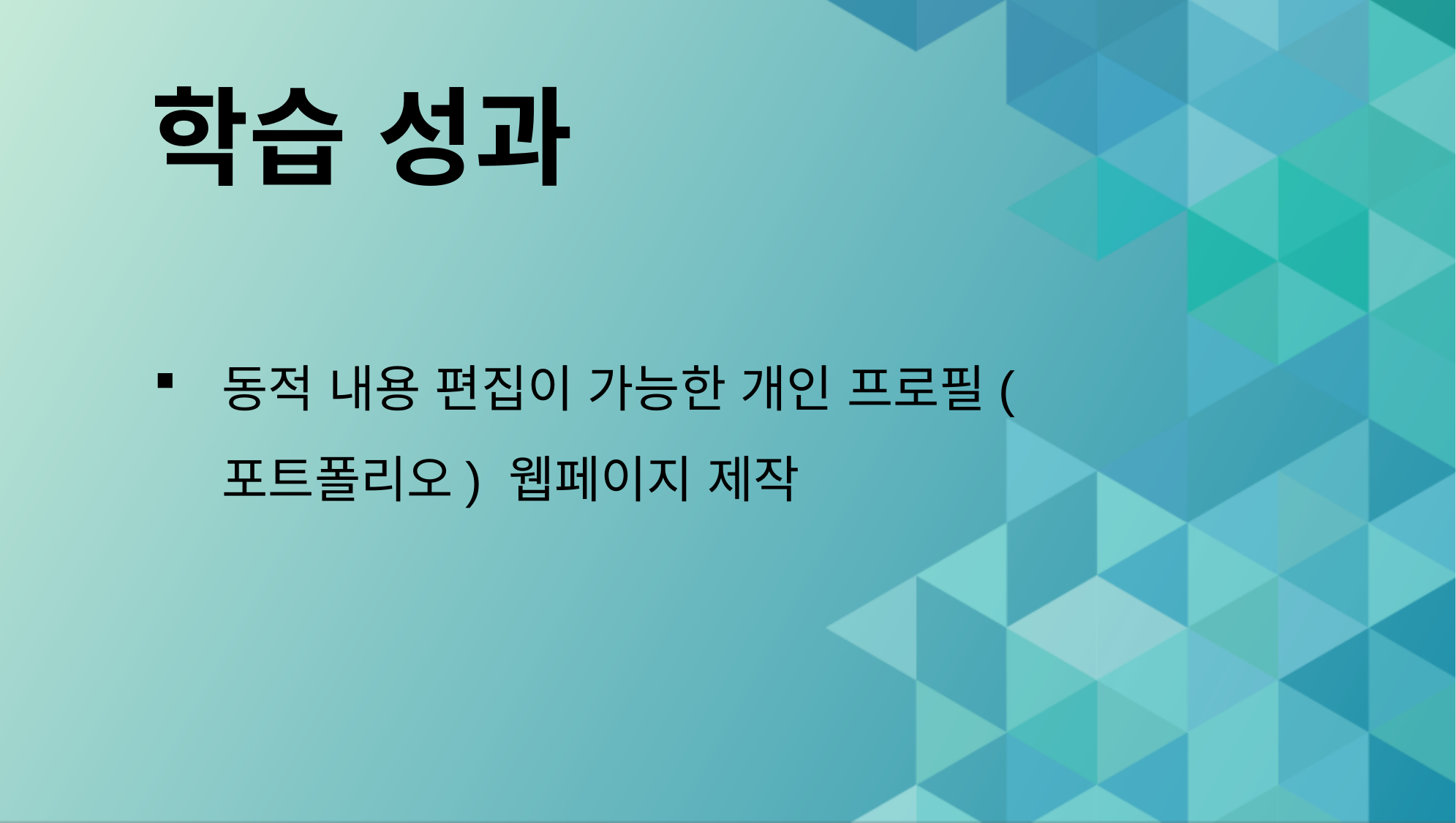

# 학습 성과
동적 내용 편집이 가능한 개인 프로필(포트폴리오) 웹페이지 제작